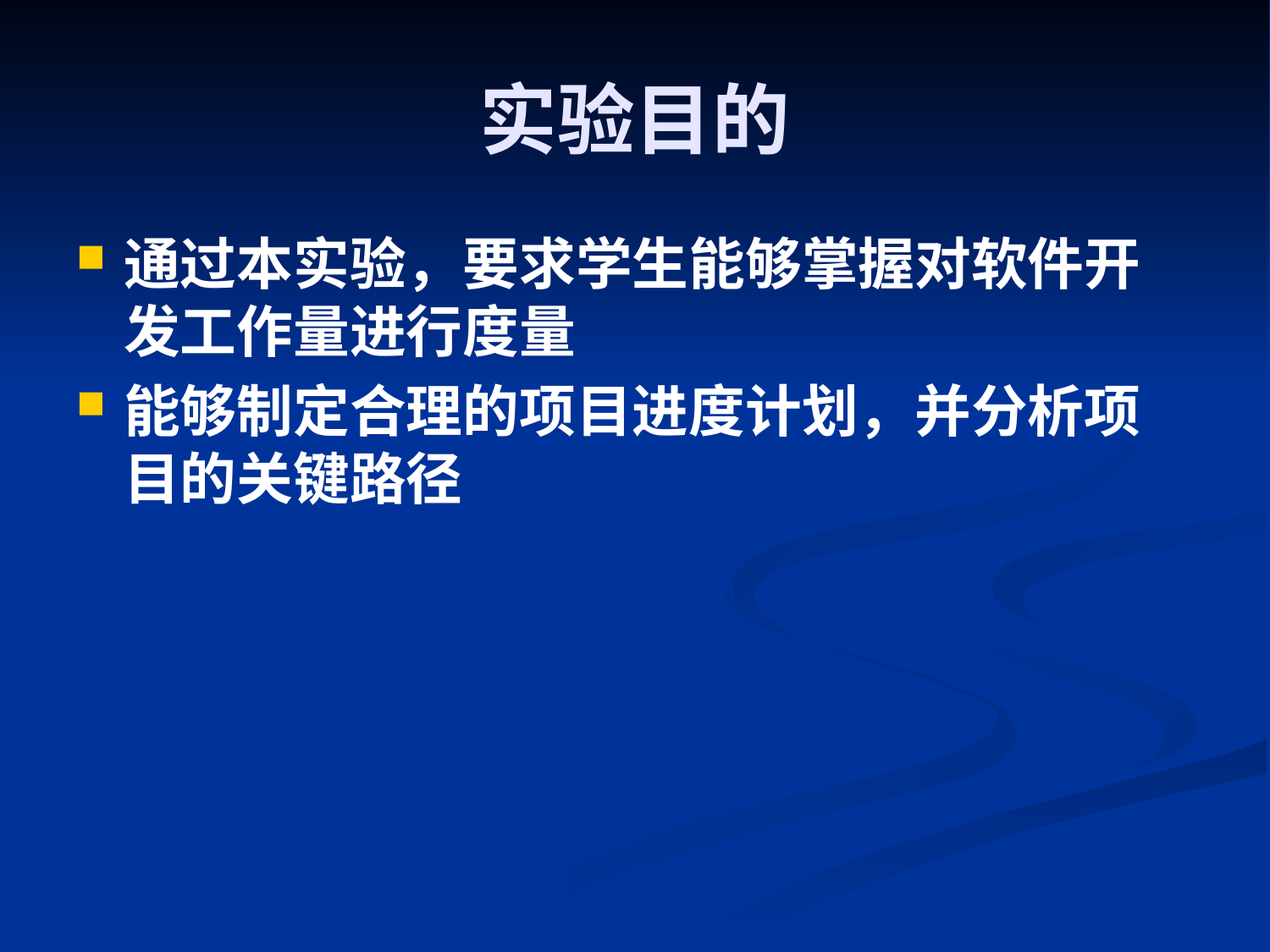

# 实验目的
通过本实验，要求学生能够掌握对软件开发工作量进行度量
能够制定合理的项目进度计划，并分析项目的关键路径